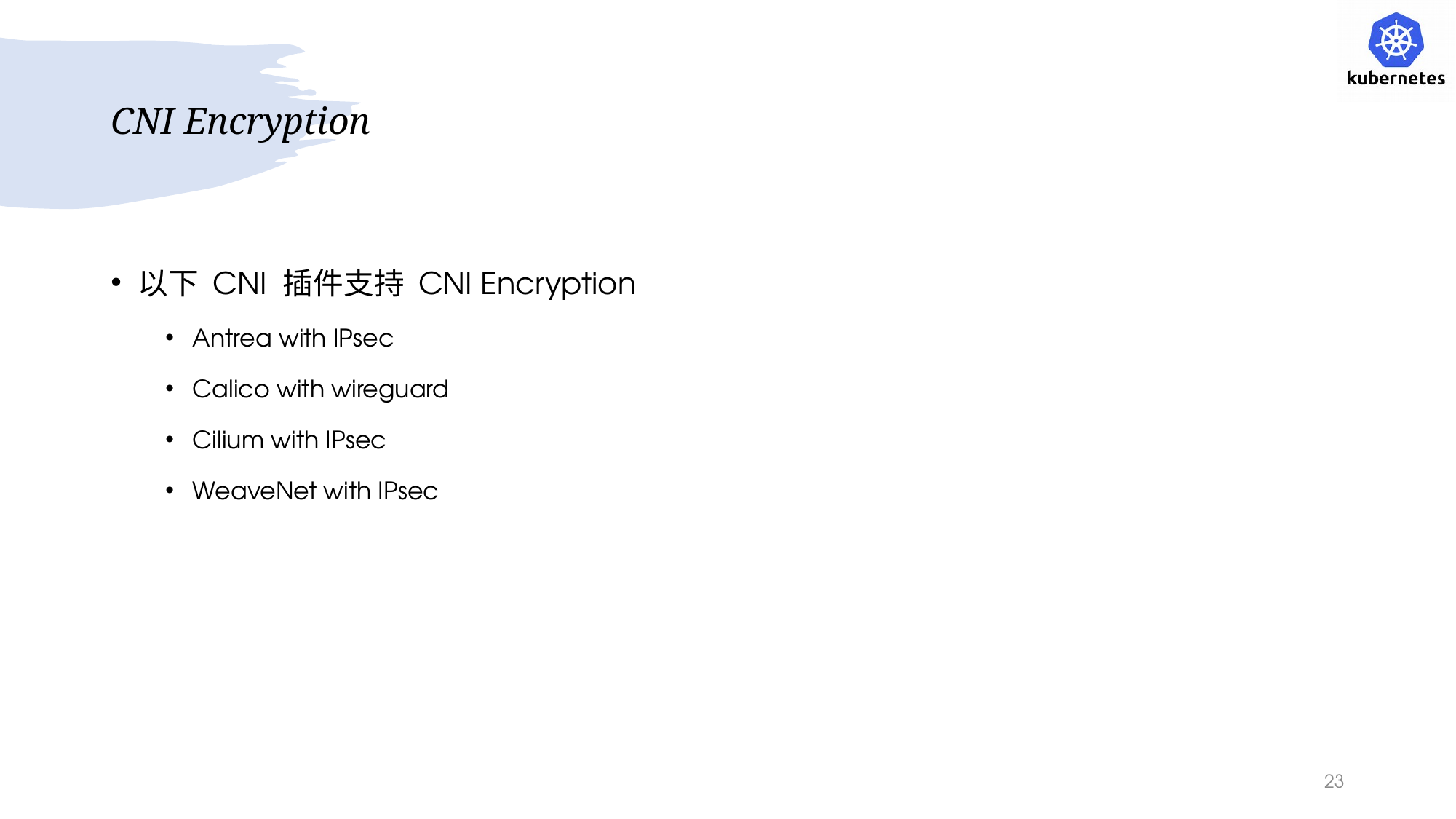

# CNI Encryption
以下 CNI 插件支持 CNI Encryption
Antrea with IPsec
Calico with wireguard
Cilium with IPsec
WeaveNet with IPsec

23